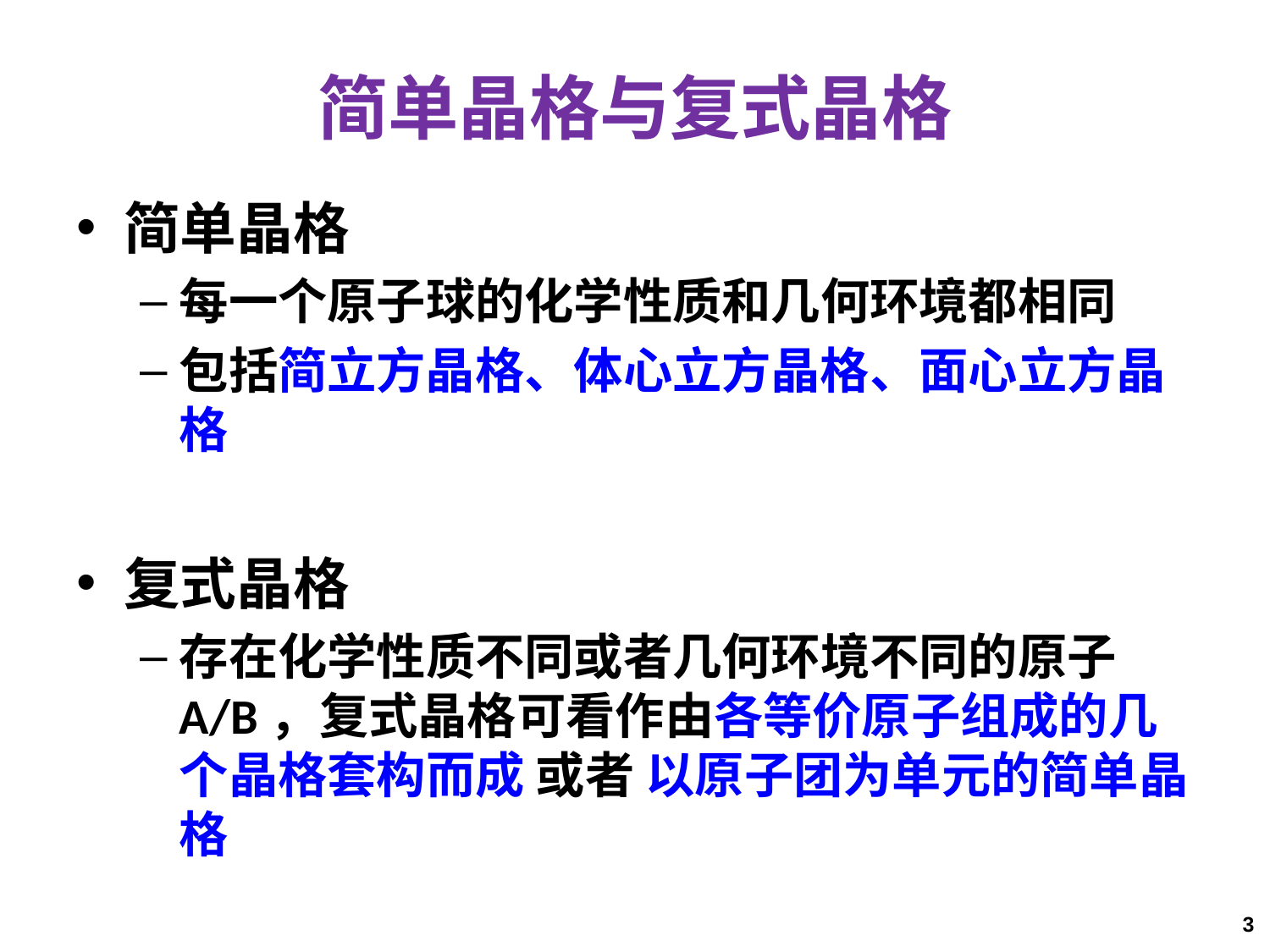

# 简单晶格与复式晶格
简单晶格
每一个原子球的化学性质和几何环境都相同
包括简立方晶格、体心立方晶格、面心立方晶格

复式晶格
存在化学性质不同或者几何环境不同的原子A/B，复式晶格可看作由各等价原子组成的几个晶格套构而成 或者 以原子团为单元的简单晶格
3